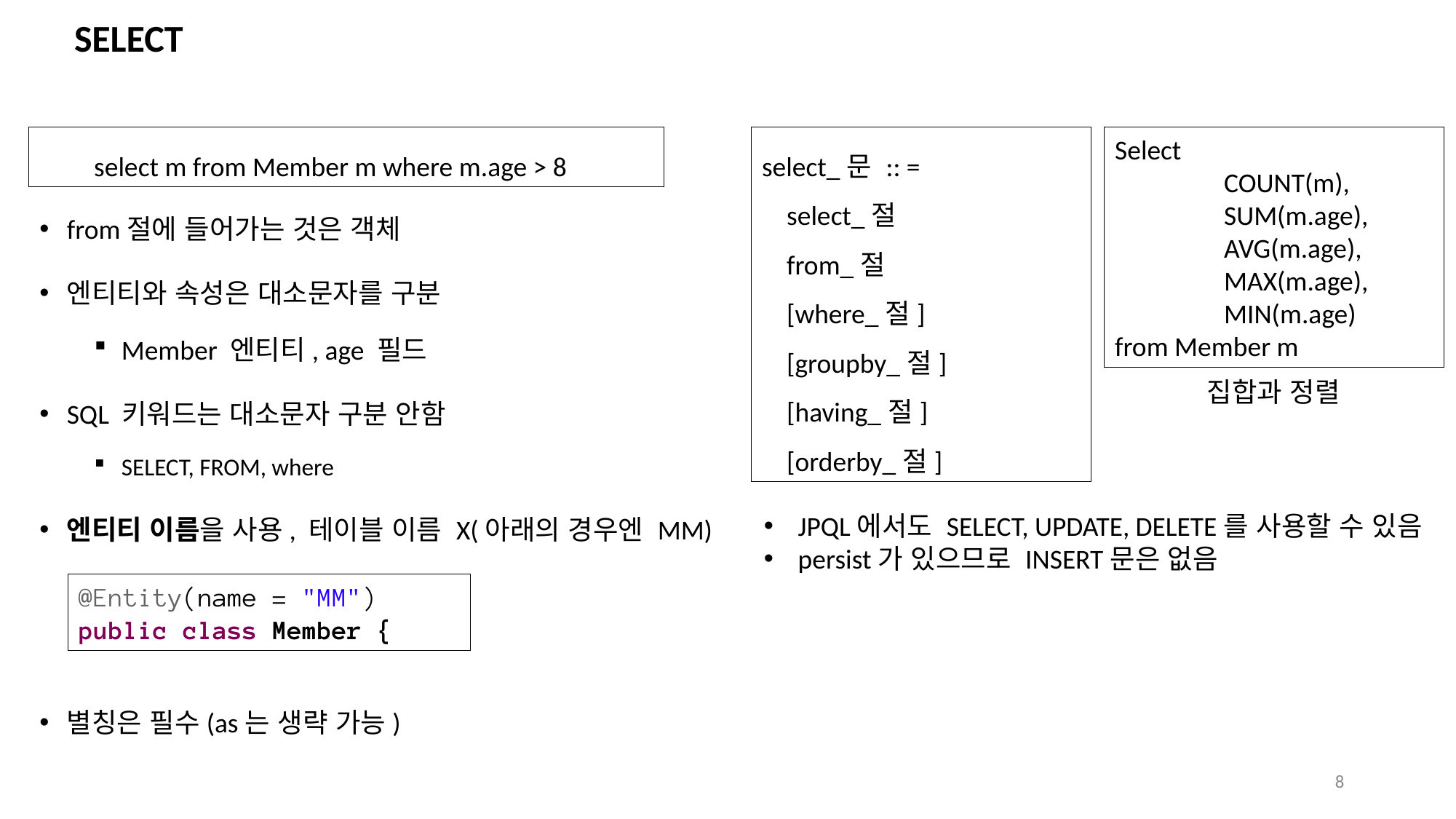

# SELECT

from절에 들어가는 것은 객체
엔티티와 속성은 대소문자를 구분
Member 엔티티, age 필드
SQL 키워드는 대소문자 구분 안함
SELECT, FROM, where
엔티티 이름을 사용, 테이블 이름 X(아래의 경우엔 MM)

별칭은 필수(as는 생략 가능)
Select
	COUNT(m),
	SUM(m.age),
	AVG(m.age),
	MAX(m.age),
	MIN(m.age)
from Member m
select_문 :: =
    select_절
    from_절
    [where_절]
    [groupby_절]
    [having_절]
    [orderby_절]
select m from Member m where m.age > 8
집합과 정렬
JPQL에서도 SELECT, UPDATE, DELETE를 사용할 수 있음
persist가 있으므로 INSERT문은 없음
@Entity(name = "MM")
public class Member {
8